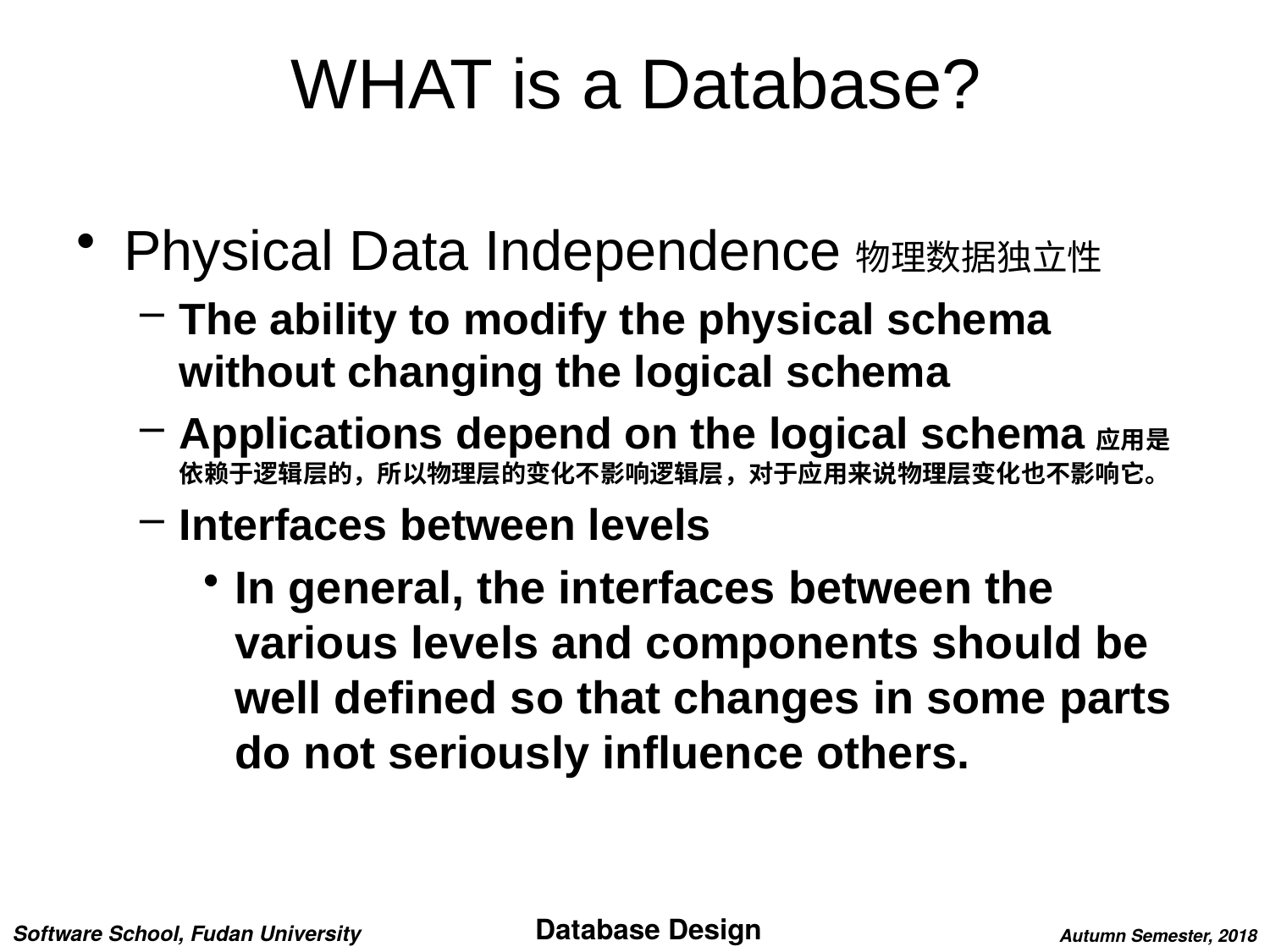

# WHAT is a Database?
Physical Data Independence物理数据独立性
The ability to modify the physical schema without changing the logical schema
Applications depend on the logical schema应用是依赖于逻辑层的，所以物理层的变化不影响逻辑层，对于应用来说物理层变化也不影响它。
Interfaces between levels
In general, the interfaces between the various levels and components should be well defined so that changes in some parts do not seriously influence others.